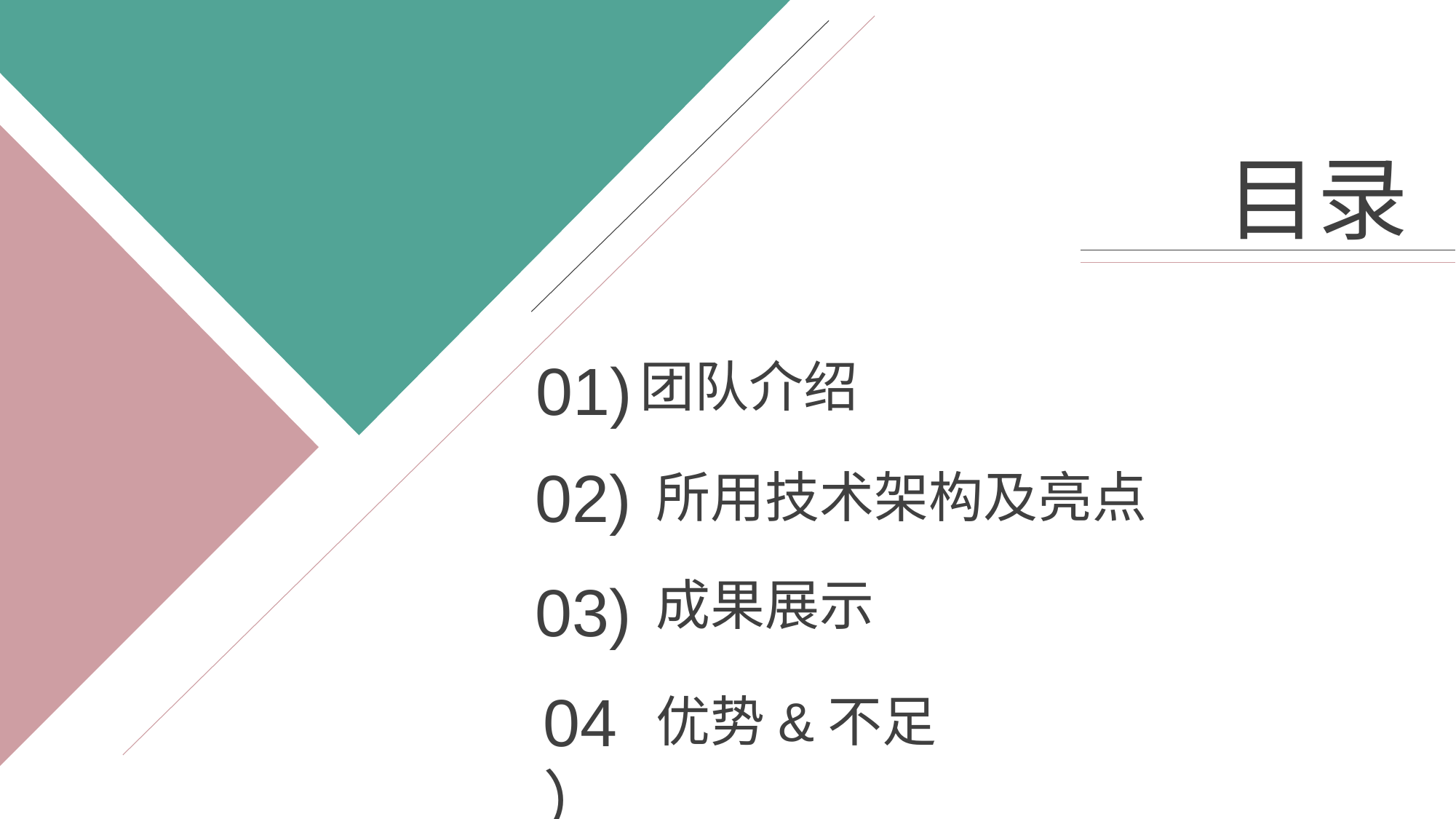

目录
01)
团队介绍
02)
所用技术架构及亮点
03)
成果展示
04）
优势&不足